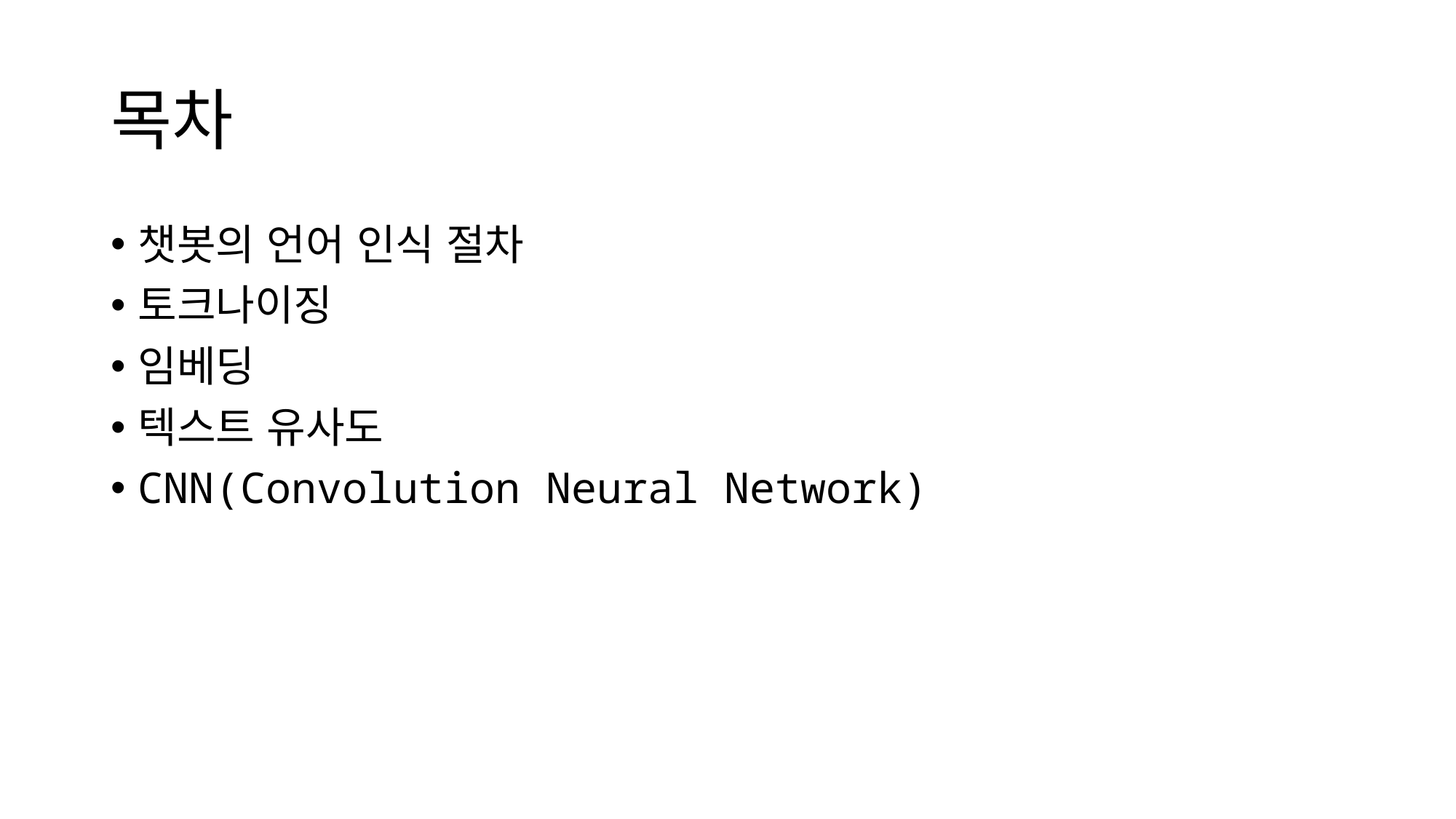

# 목차
챗봇의 언어 인식 절차
토크나이징
임베딩
텍스트 유사도
CNN(Convolution Neural Network)